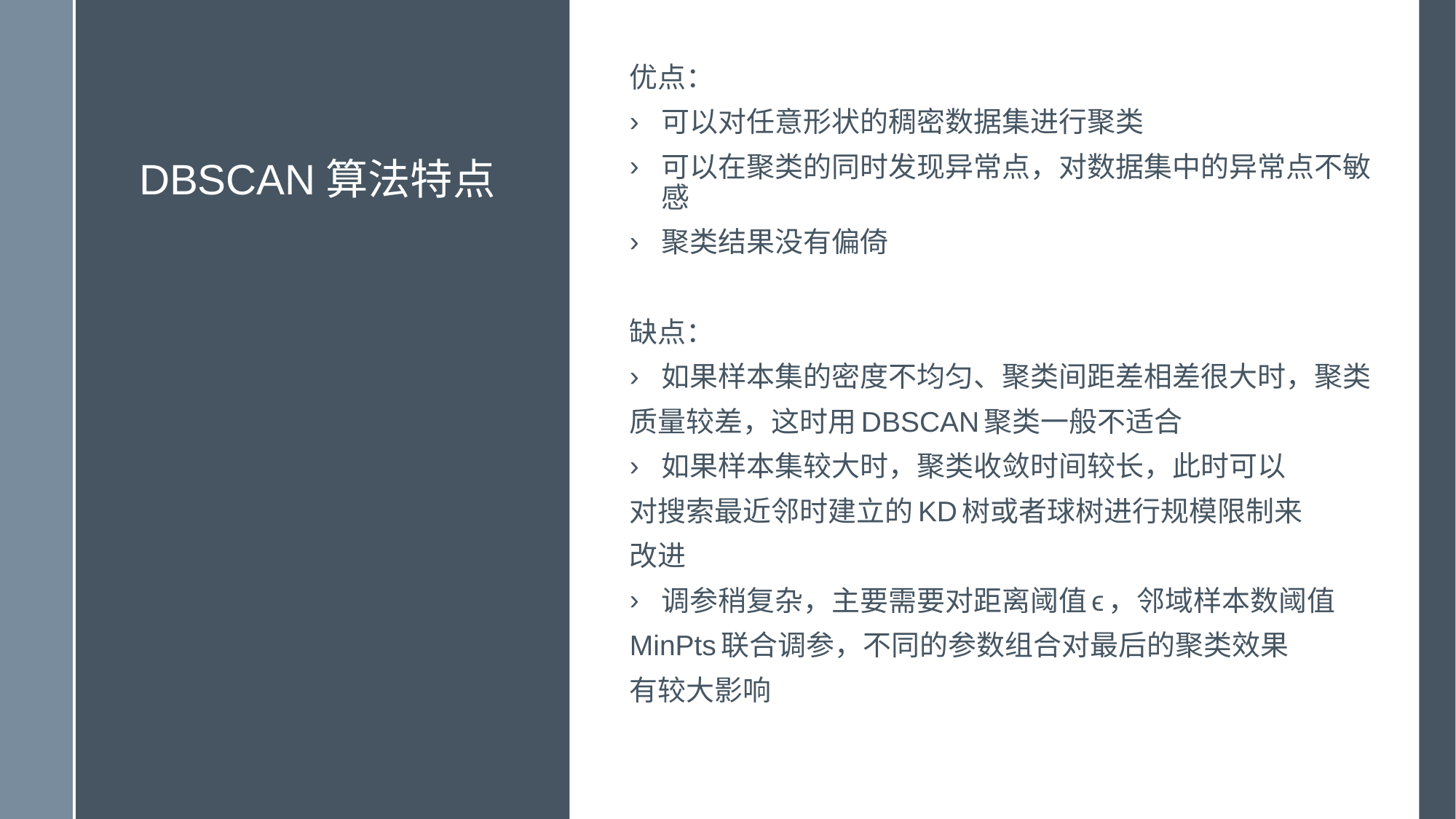

# DBSCAN算法特点
优点：
可以对任意形状的稠密数据集进行聚类
可以在聚类的同时发现异常点，对数据集中的异常点不敏感
聚类结果没有偏倚

缺点：
如果样本集的密度不均匀、聚类间距差相差很大时，聚类
质量较差，这时用DBSCAN聚类一般不适合
如果样本集较大时，聚类收敛时间较长，此时可以
对搜索最近邻时建立的KD树或者球树进行规模限制来
改进
调参稍复杂，主要需要对距离阈值ϵ，邻域样本数阈值
MinPts联合调参，不同的参数组合对最后的聚类效果
有较大影响